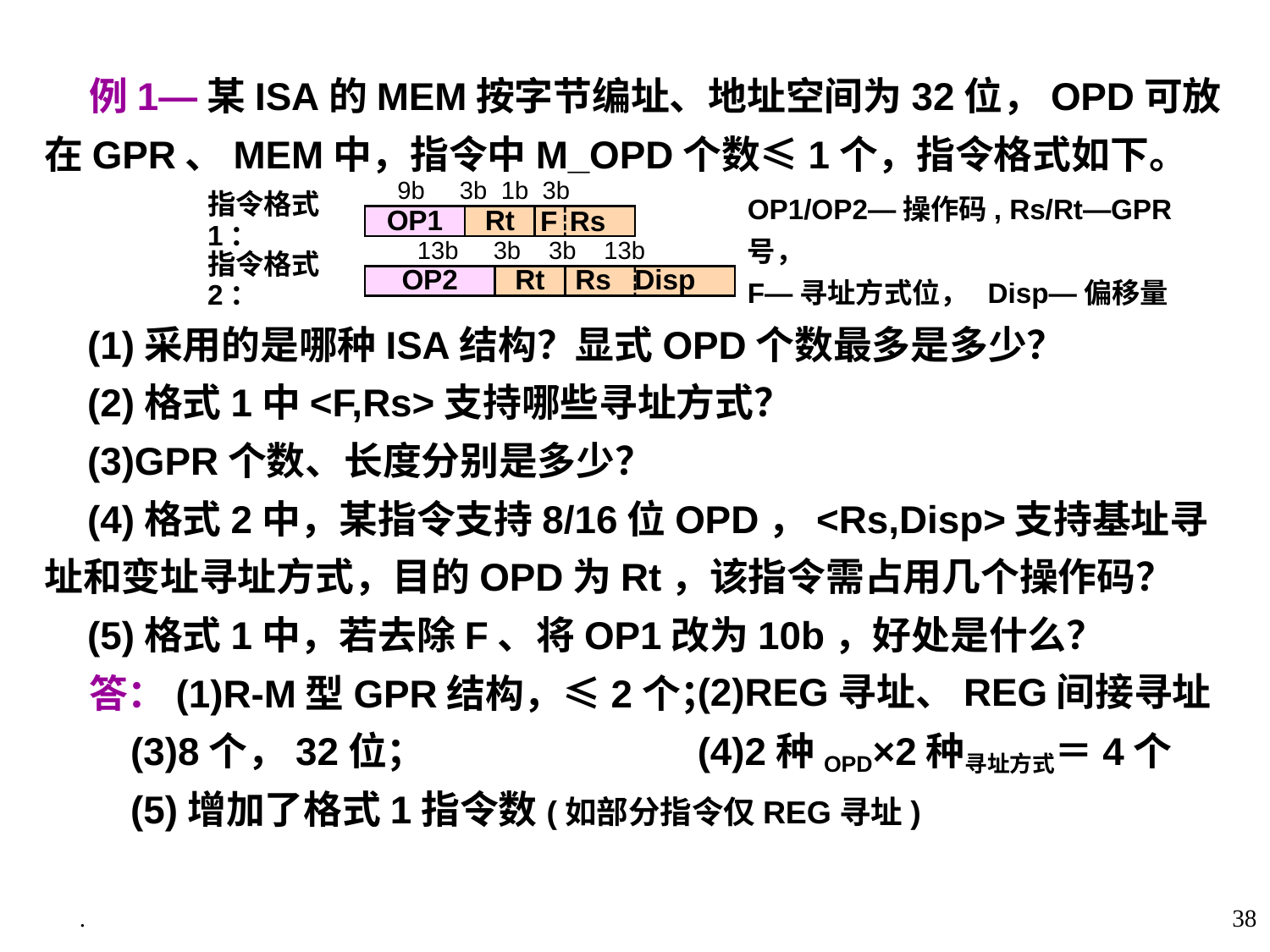

例1—某ISA的MEM按字节编址、地址空间为32位，OPD可放在GPR、MEM中，指令中M_OPD个数≤1个，指令格式如下。

    (1)采用的是哪种ISA结构？显式OPD个数最多是多少？
    (2)格式1中<F,Rs>支持哪些寻址方式？
    (3)GPR个数、长度分别是多少？
    (4)格式2中，某指令支持8/16位OPD，<Rs,Disp>支持基址寻址和变址寻址方式，目的OPD为Rt，该指令需占用几个操作码？
    (5)格式1中，若去除F、将OP1改为10b，好处是什么？
    答：(1)R-M型GPR结构，≤2个；
        (3)8个，32位；
        (5)增加了格式1指令数(如部分指令仅REG寻址)
9b     3b  1b  3b
指令格式1：

OP1/OP2—操作码, Rs/Rt—GPR号，
F—寻址方式位，  Disp—偏移量
OP1
Rt
 F  Rs
13b     3b    3b    13b
指令格式2：
OP2
Rt
 Rs   Disp

(2)REG寻址、REG间接寻址
(4)2种OPD×2种寻址方式＝4个
.
38